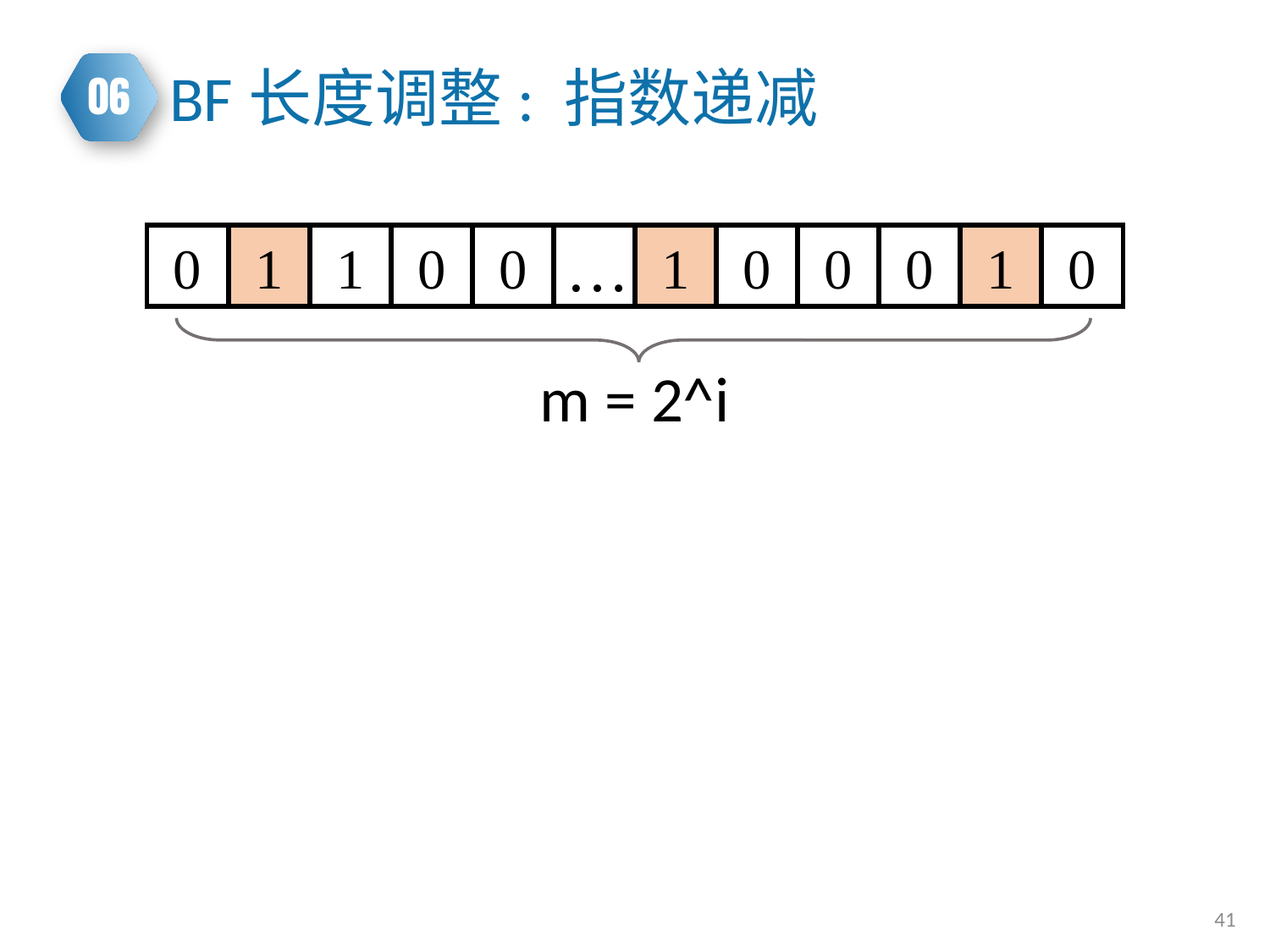

BF长度调整: 指数递减

0
1
1
0
0
…
1
0
0
0
1
0
m = 2^i
41